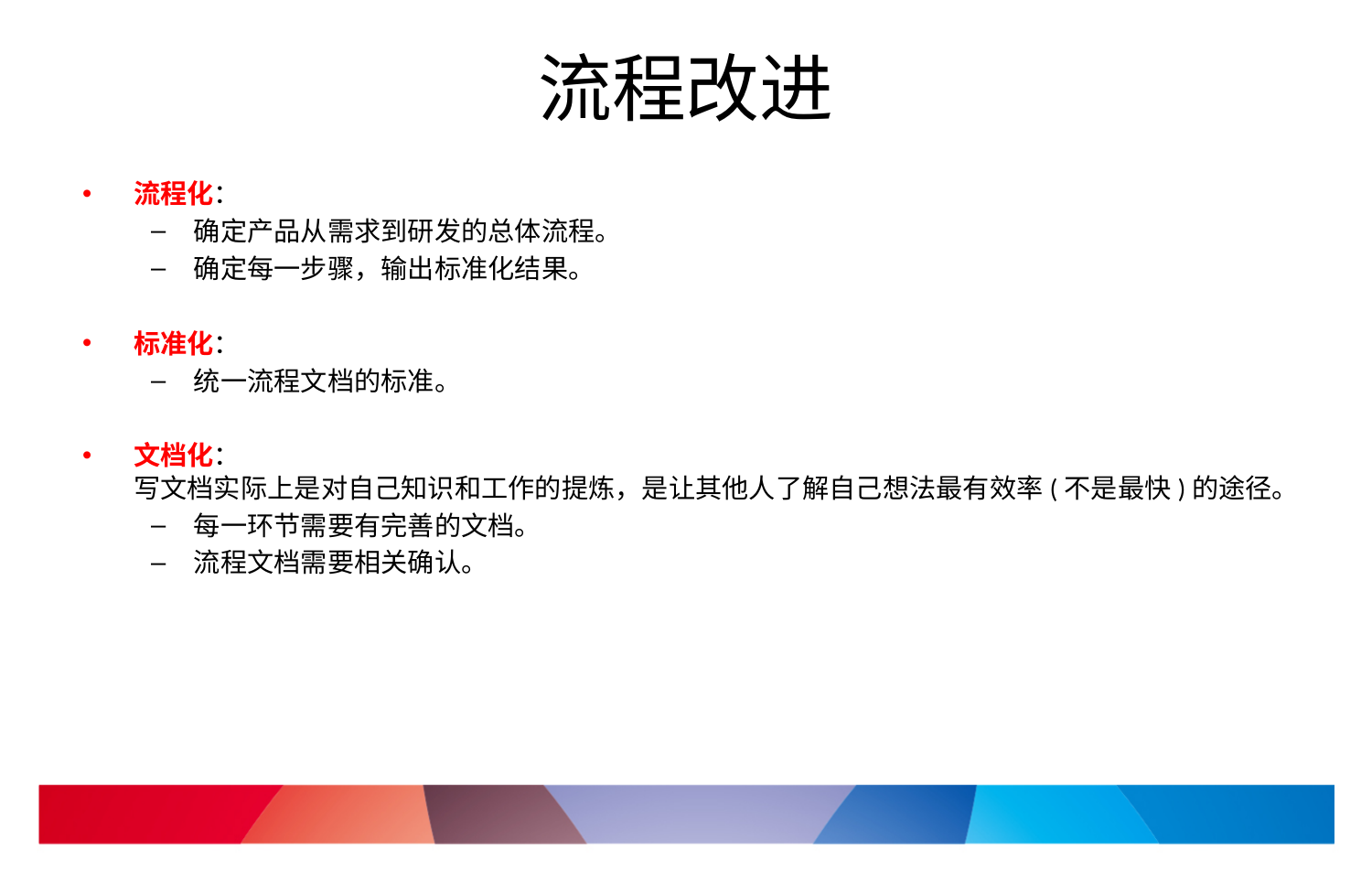

# 流程改进
流程化：
确定产品从需求到研发的总体流程。
确定每一步骤，输出标准化结果。

标准化：
统一流程文档的标准。

文档化：
写文档实际上是对自己知识和工作的提炼，是让其他人了解自己想法最有效率(不是最快)的途径。
每一环节需要有完善的文档。
流程文档需要相关确认。